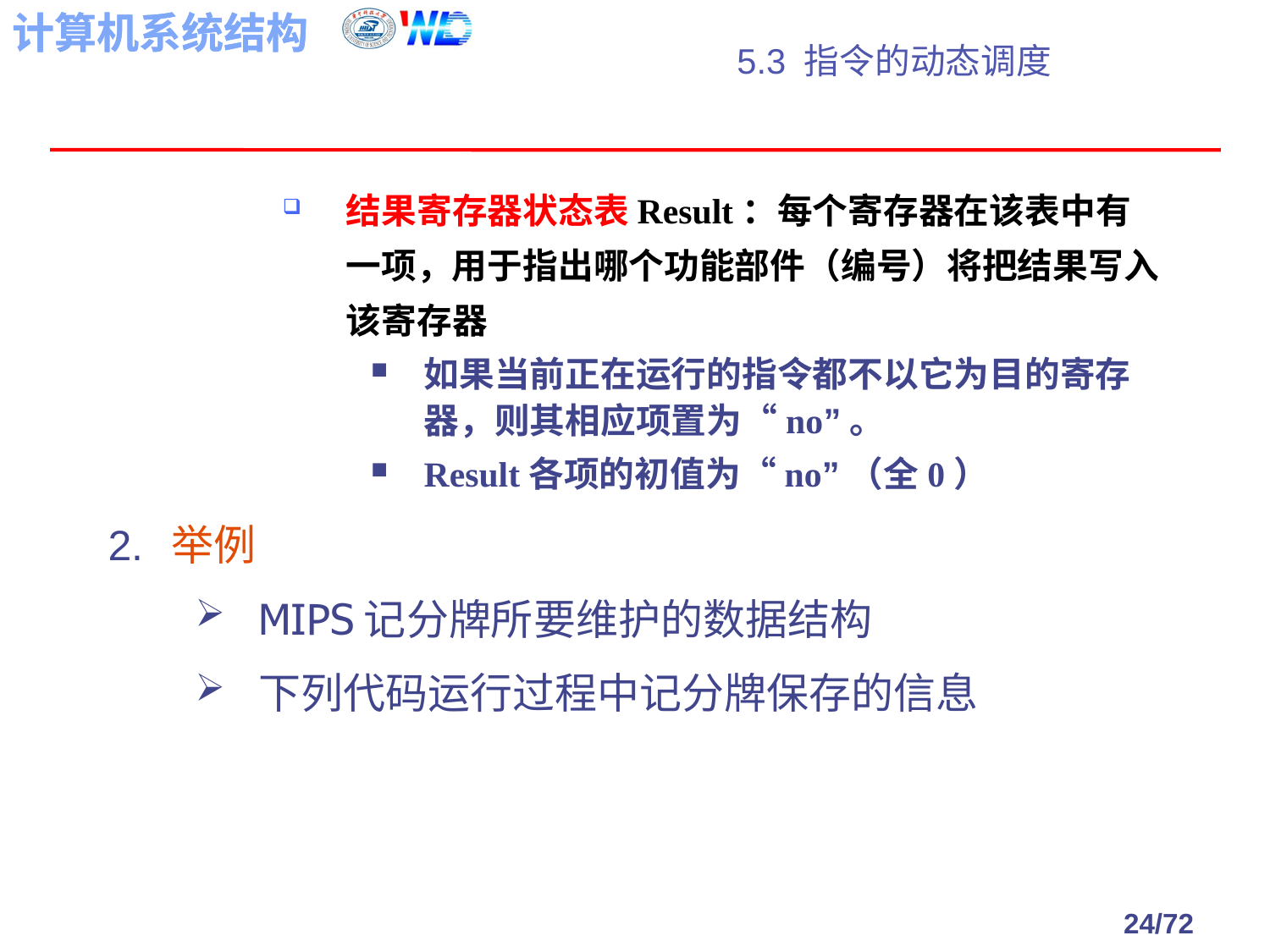

# 5.3 指令的动态调度
结果寄存器状态表Result：每个寄存器在该表中有一项，用于指出哪个功能部件（编号）将把结果写入该寄存器
如果当前正在运行的指令都不以它为目的寄存器，则其相应项置为“no”。
Result各项的初值为“no”（全0）
举例
MIPS记分牌所要维护的数据结构
下列代码运行过程中记分牌保存的信息